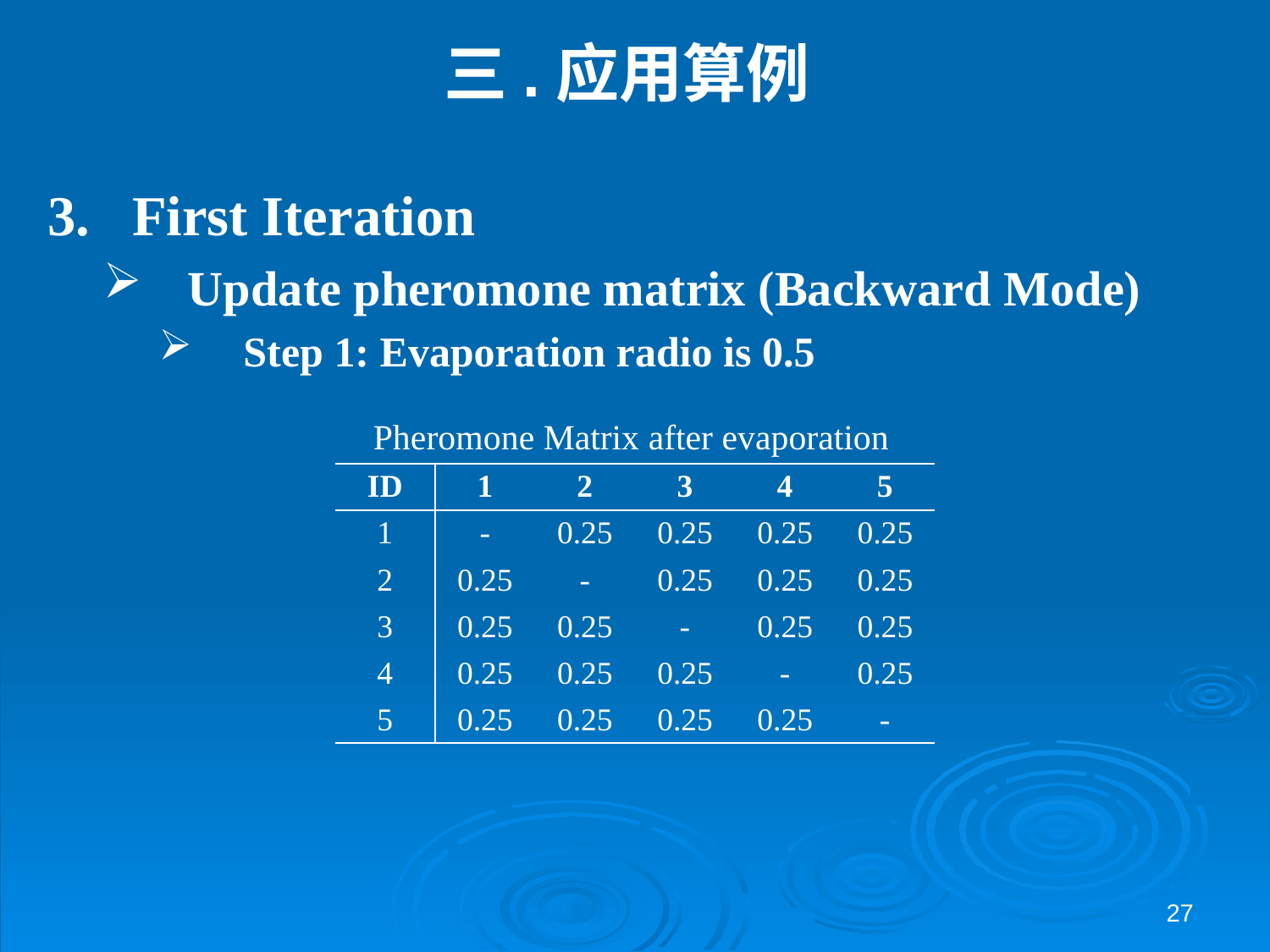

# 三.应用算例
First Iteration
Update pheromone matrix (Backward Mode)
Step 1: Evaporation radio is 0.5
Pheromone Matrix after evaporation
| ID | 1 | 2 | 3 | 4 | 5 |
| --- | --- | --- | --- | --- | --- |
| 1 | - | 0.25 | 0.25 | 0.25 | 0.25 |
| 2 | 0.25 | - | 0.25 | 0.25 | 0.25 |
| 3 | 0.25 | 0.25 | - | 0.25 | 0.25 |
| 4 | 0.25 | 0.25 | 0.25 | - | 0.25 |
| 5 | 0.25 | 0.25 | 0.25 | 0.25 | - |
27